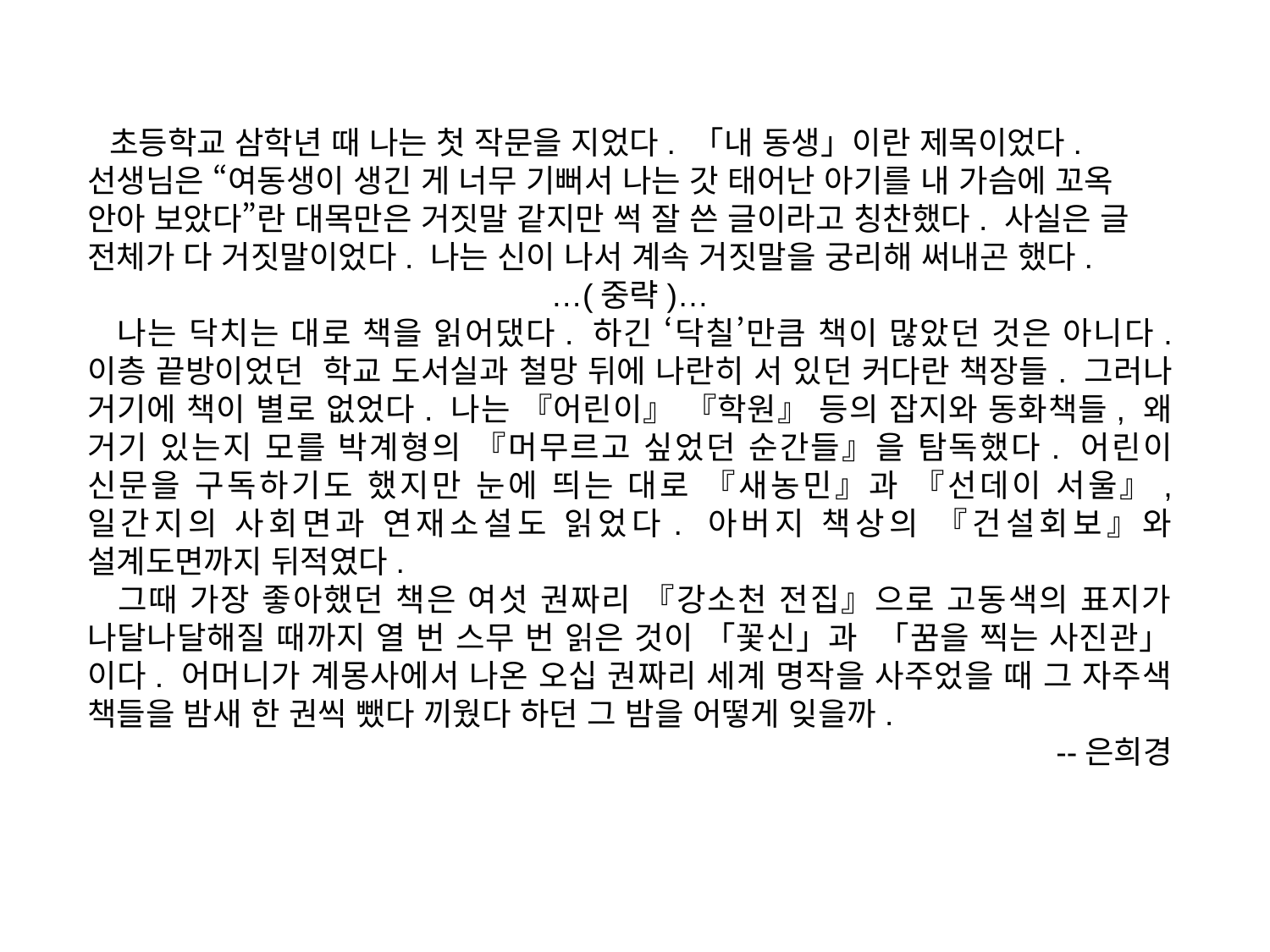

초등학교 삼학년 때 나는 첫 작문을 지었다. 「내 동생」이란 제목이었다. 선생님은 “여동생이 생긴 게 너무 기뻐서 나는 갓 태어난 아기를 내 가슴에 꼬옥 안아 보았다”란 대목만은 거짓말 같지만 썩 잘 쓴 글이라고 칭찬했다. 사실은 글 전체가 다 거짓말이었다. 나는 신이 나서 계속 거짓말을 궁리해 써내곤 했다.
…(중략)…
  나는 닥치는 대로 책을 읽어댔다. 하긴 ‘닥칠’만큼 책이 많았던 것은 아니다. 이층 끝방이었던  학교 도서실과 철망 뒤에 나란히 서 있던 커다란 책장들. 그러나 거기에 책이 별로 없었다. 나는 『어린이』 『학원』 등의 잡지와 동화책들, 왜 거기 있는지 모를 박계형의 『머무르고 싶었던 순간들』을 탐독했다. 어린이 신문을 구독하기도 했지만 눈에 띄는 대로 『새농민』과 『선데이 서울』, 일간지의 사회면과 연재소설도 읽었다. 아버지 책상의 『건설회보』와 설계도면까지 뒤적였다.
  그때 가장 좋아했던 책은 여섯 권짜리 『강소천 전집』으로 고동색의 표지가 나달나달해질 때까지 열 번 스무 번 읽은 것이 「꽃신」과  「꿈을 찍는 사진관」이다. 어머니가 계몽사에서 나온 오십 권짜리 세계 명작을 사주었을 때 그 자주색 책들을 밤새 한 권씩 뺐다 끼웠다 하던 그 밤을 어떻게 잊을까.
--은희경